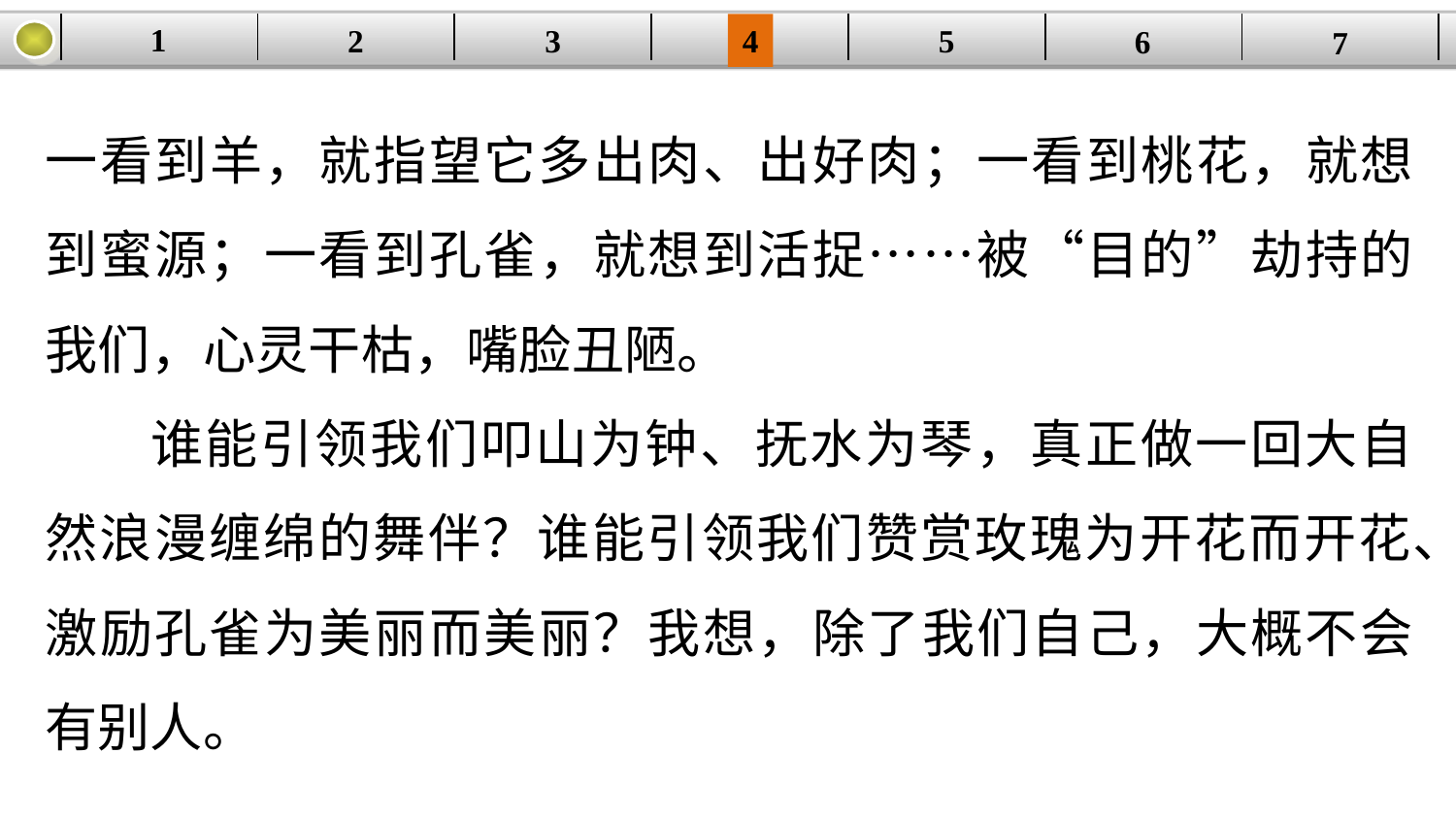

1
5
3
2
|  |  |  |  |  |  |  |
| --- | --- | --- | --- | --- | --- | --- |
4
6
7

一看到羊，就指望它多出肉、出好肉；一看到桃花，就想到蜜源；一看到孔雀，就想到活捉……被“目的”劫持的我们，心灵干枯，嘴脸丑陋。
谁能引领我们叩山为钟、抚水为琴，真正做一回大自然浪漫缠绵的舞伴？谁能引领我们赞赏玫瑰为开花而开花、激励孔雀为美丽而美丽？我想，除了我们自己，大概不会有别人。